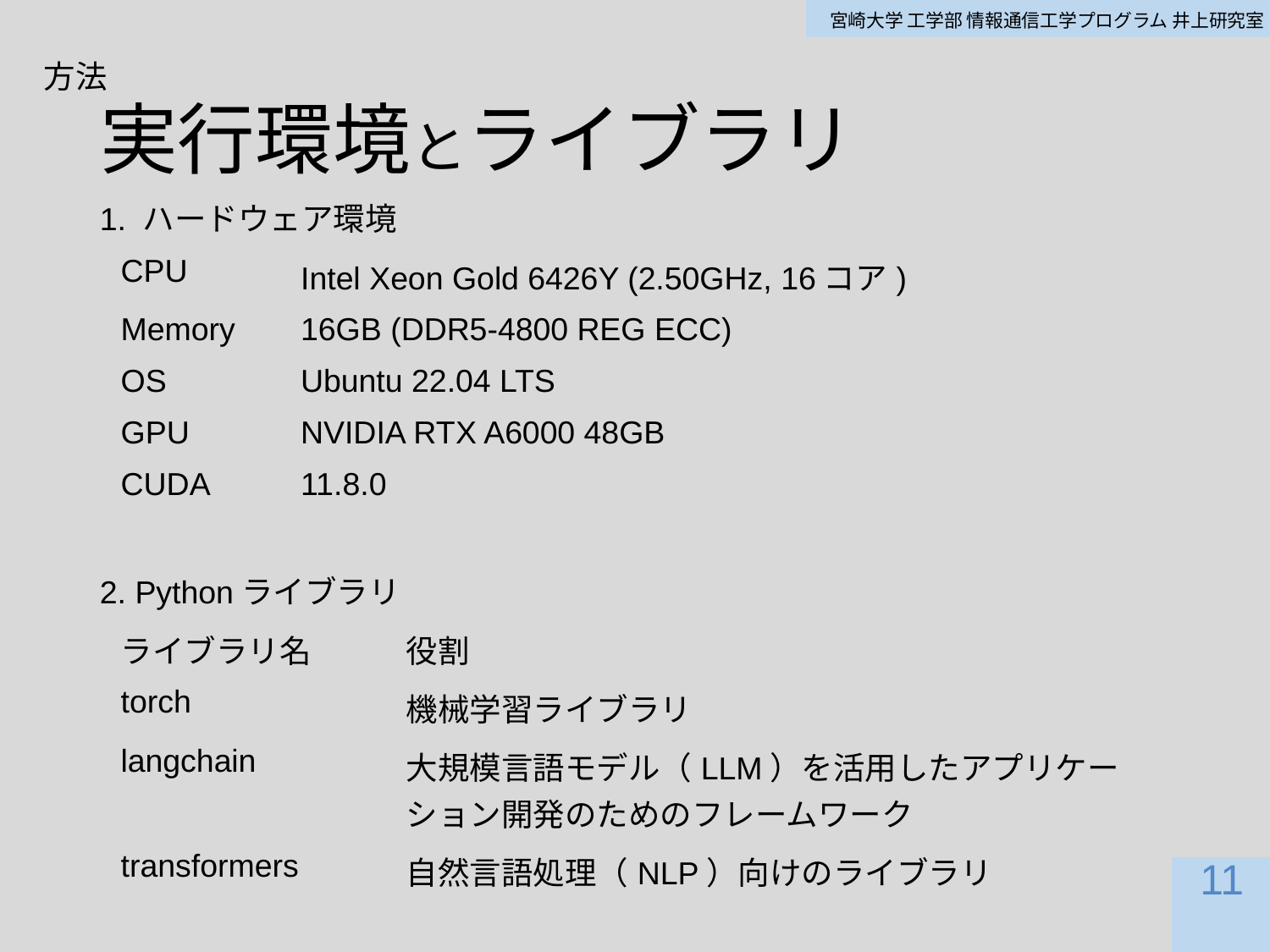

方法
# 実行環境とライブラリ
1. ハードウェア環境
| CPU | Intel Xeon Gold 6426Y (2.50GHz, 16コア) |
| --- | --- |
| Memory | 16GB (DDR5-4800 REG ECC) |
| OS | Ubuntu 22.04 LTS |
| GPU | NVIDIA RTX A6000 48GB |
| CUDA | 11.8.0 |
2. Pythonライブラリ
| ライブラリ名 | 役割 |
| --- | --- |
| torch | 機械学習ライブラリ |
| langchain | 大規模言語モデル（LLM）を活用したアプリケーション開発のためのフレームワーク |
| transformers | 自然言語処理（NLP）向けのライブラリ |
11